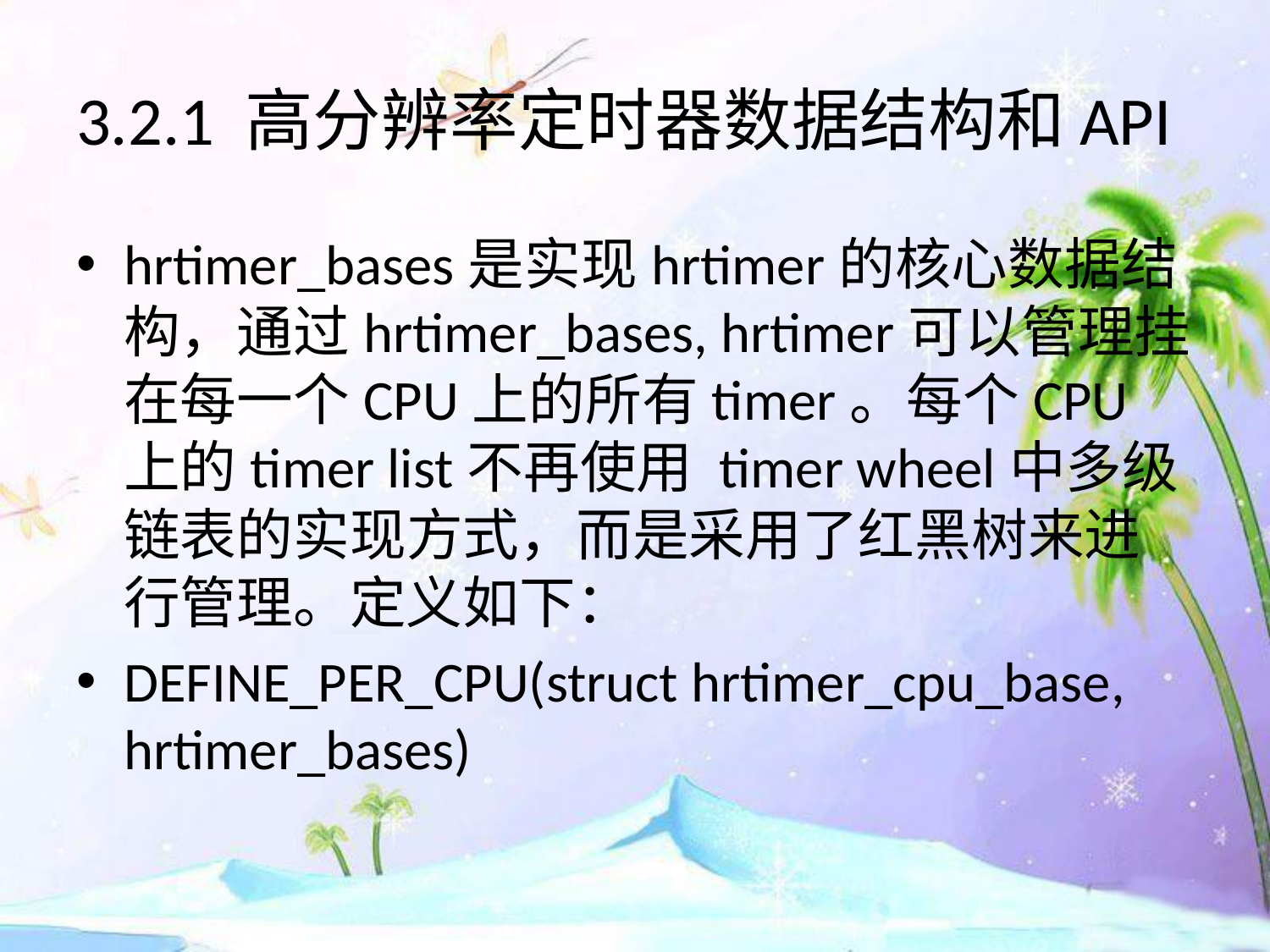

# 3.2.1 高分辨率定时器数据结构和API
hrtimer_bases是实现hrtimer的核心数据结构，通过hrtimer_bases, hrtimer可以管理挂在每一个CPU上的所有timer。每个CPU上的timer list不再使用 timer wheel中多级链表的实现方式，而是采用了红黑树来进行管理。定义如下：
DEFINE_PER_CPU(struct hrtimer_cpu_base, hrtimer_bases)